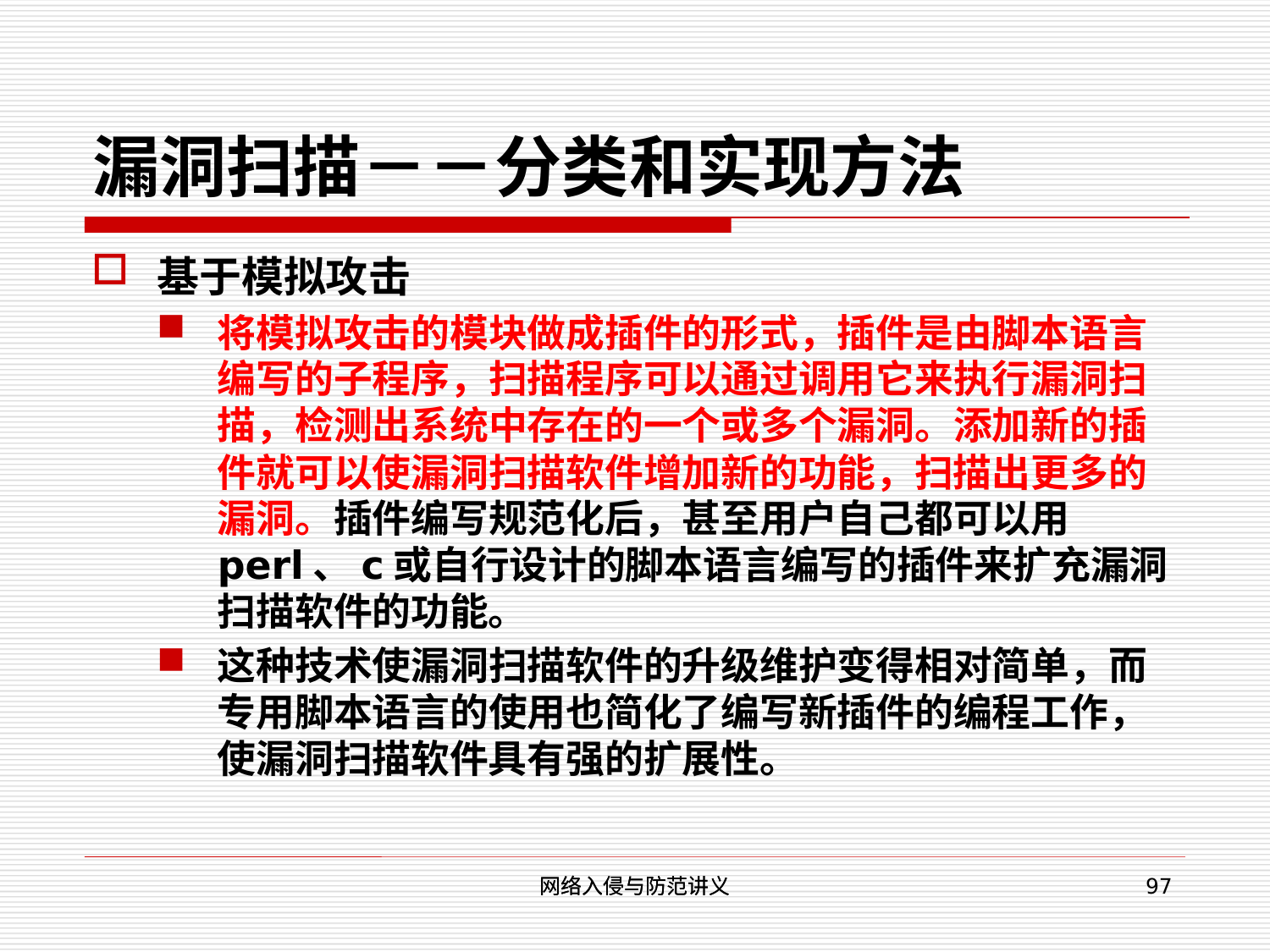

# 漏洞扫描－－分类和实现方法
基于模拟攻击
将模拟攻击的模块做成插件的形式，插件是由脚本语言编写的子程序，扫描程序可以通过调用它来执行漏洞扫描，检测出系统中存在的一个或多个漏洞。添加新的插件就可以使漏洞扫描软件增加新的功能，扫描出更多的漏洞。插件编写规范化后，甚至用户自己都可以用perl、c或自行设计的脚本语言编写的插件来扩充漏洞扫描软件的功能。
这种技术使漏洞扫描软件的升级维护变得相对简单，而专用脚本语言的使用也简化了编写新插件的编程工作，使漏洞扫描软件具有强的扩展性。

网络入侵与防范讲义
网络入侵与防范讲义
97
97